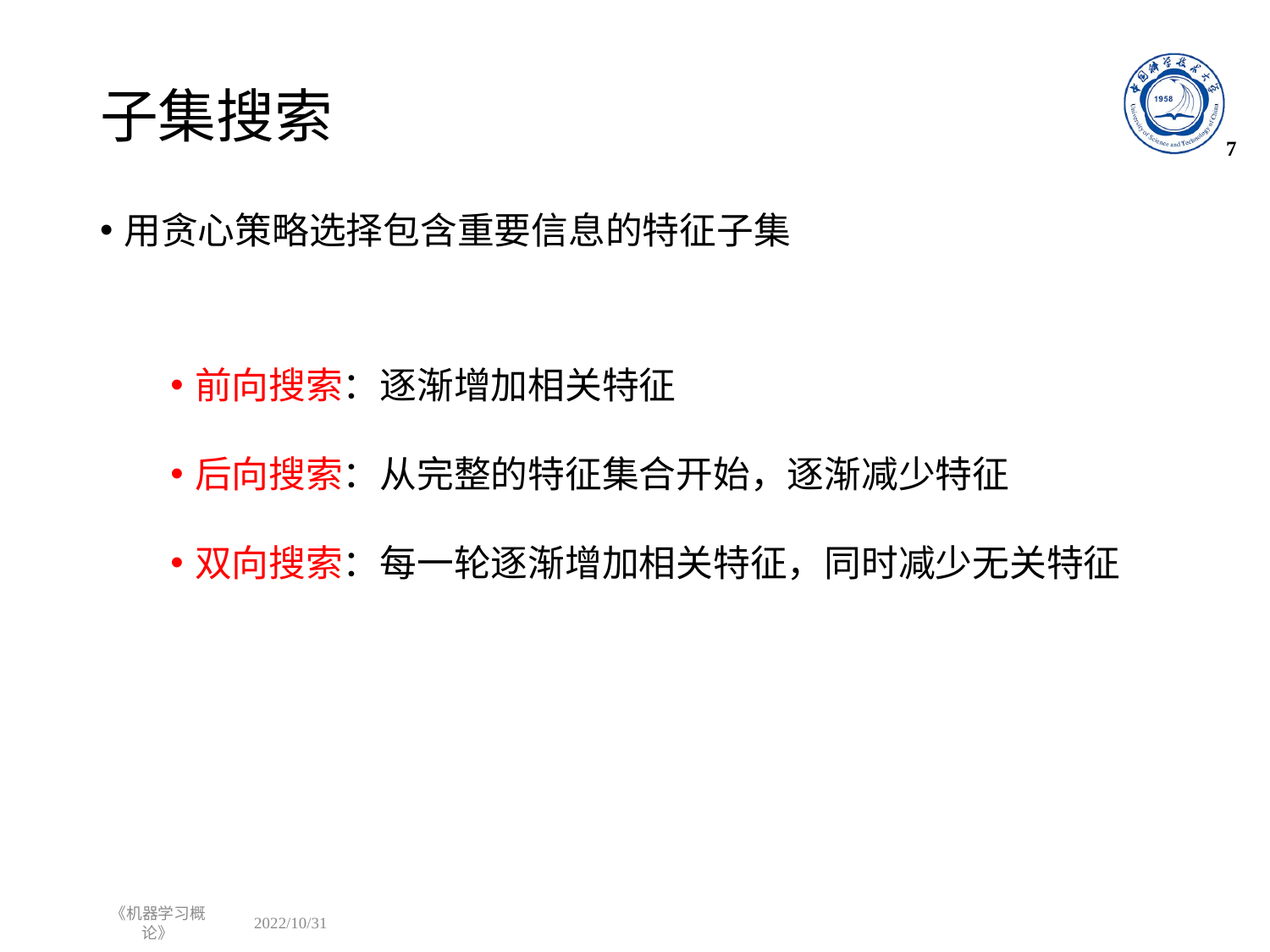

# 子集搜索
7
用贪心策略选择包含重要信息的特征子集

前向搜索：逐渐增加相关特征

后向搜索：从完整的特征集合开始，逐渐减少特征

双向搜索：每一轮逐渐增加相关特征，同时减少无关特征
《机器学习概论》
2022/10/31